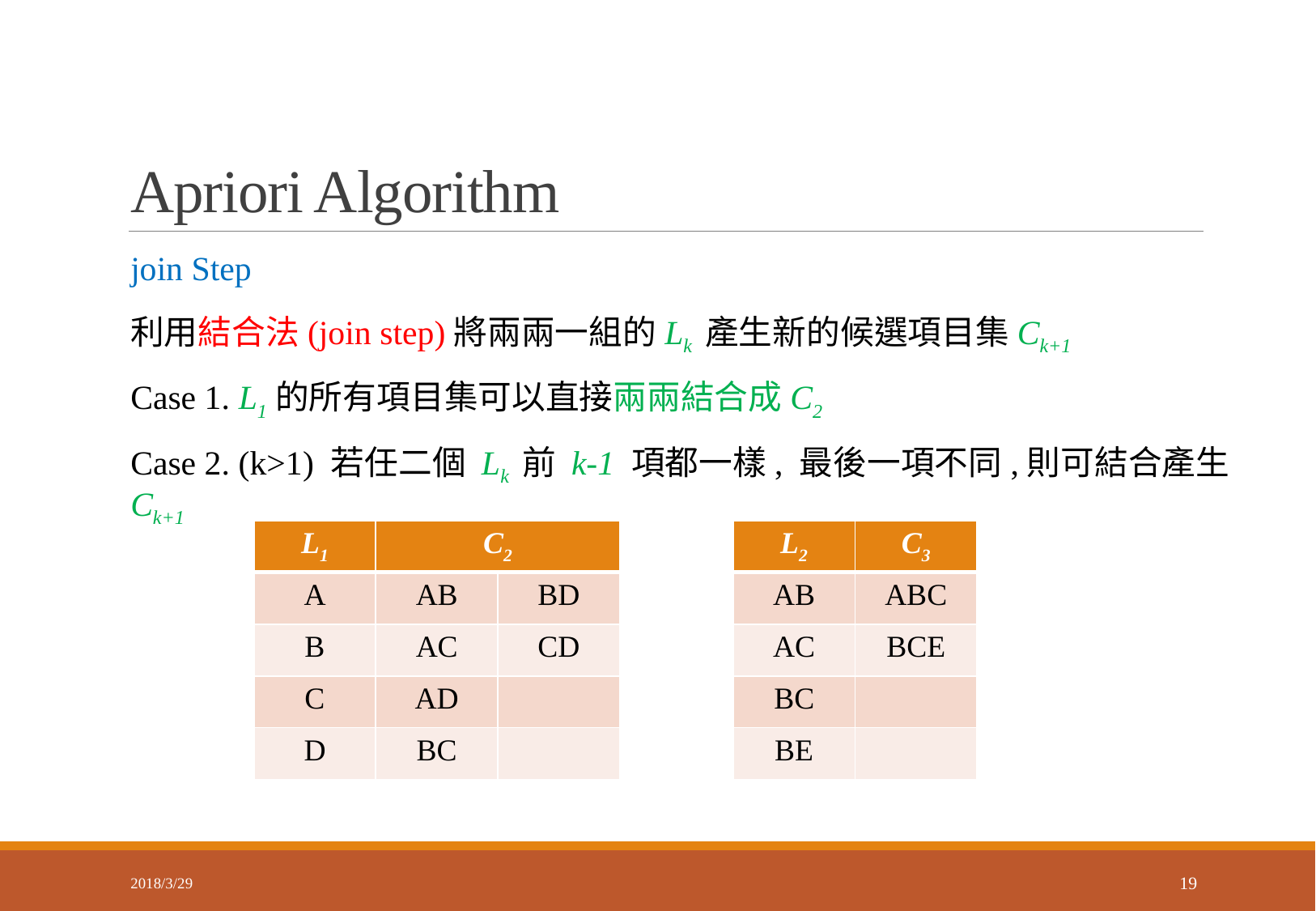

# Apriori Algorithm
join Step
利用結合法(join step)將兩兩一組的Lk 產生新的候選項目集Ck+1
Case 1. L1的所有項目集可以直接兩兩結合成C2
Case 2. (k>1) 若任二個 Lk 前 k-1 項都一樣, 最後一項不同,則可結合產生Ck+1

| L2 | C3 |
| --- | --- |
| AB | ABC |
| AC | BCE |
| BC |  |
| BE |  |
| L1 | C2 |  |
| --- | --- | --- |
| A | AB | BD |
| B | AC | CD |
| C | AD |  |
| D | BC |  |
2018/3/29
19